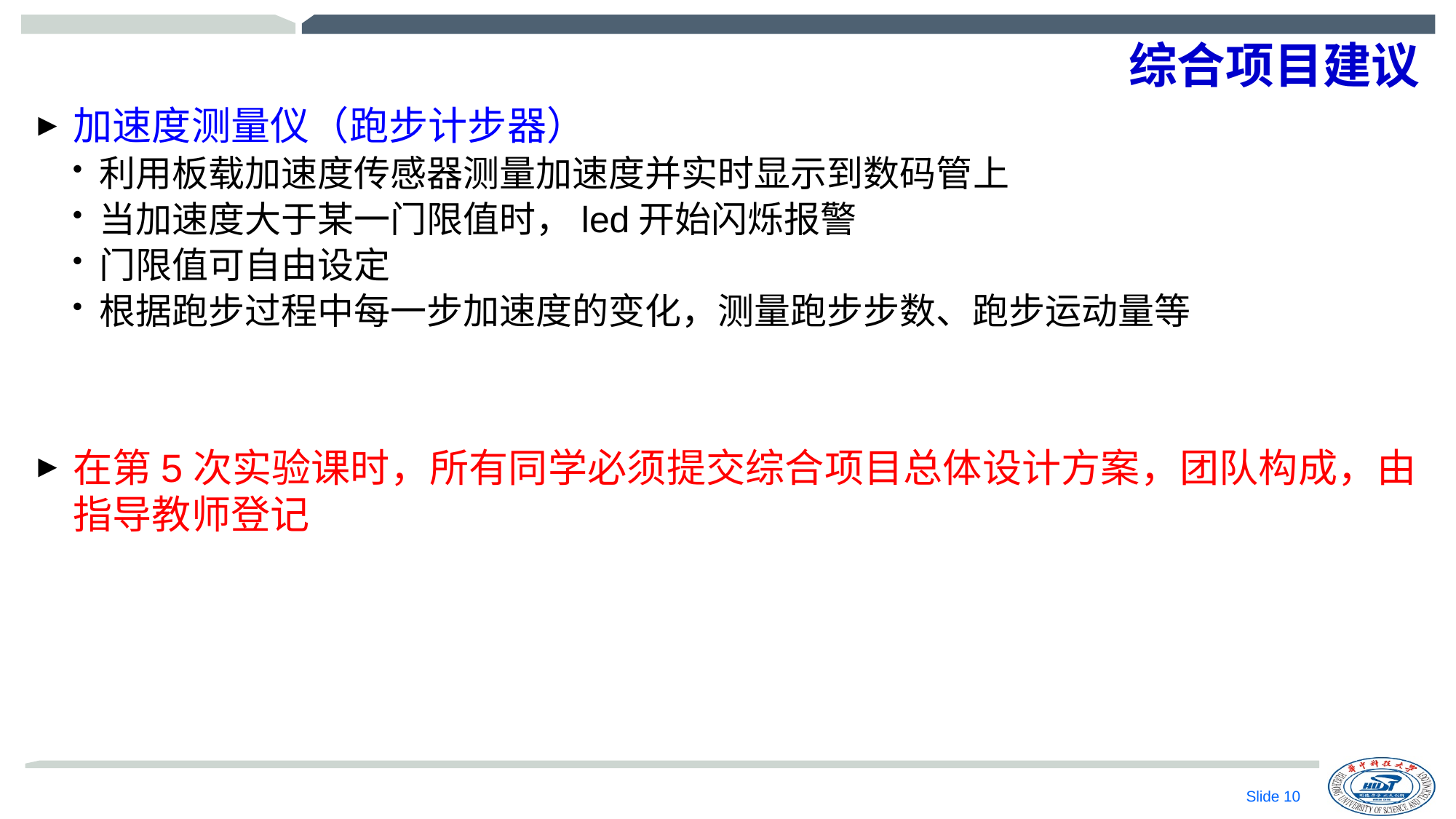

# 综合项目建议
加速度测量仪（跑步计步器）
利用板载加速度传感器测量加速度并实时显示到数码管上
当加速度大于某一门限值时，led开始闪烁报警
门限值可自由设定
根据跑步过程中每一步加速度的变化，测量跑步步数、跑步运动量等

在第5次实验课时，所有同学必须提交综合项目总体设计方案，团队构成，由指导教师登记

Slide 10